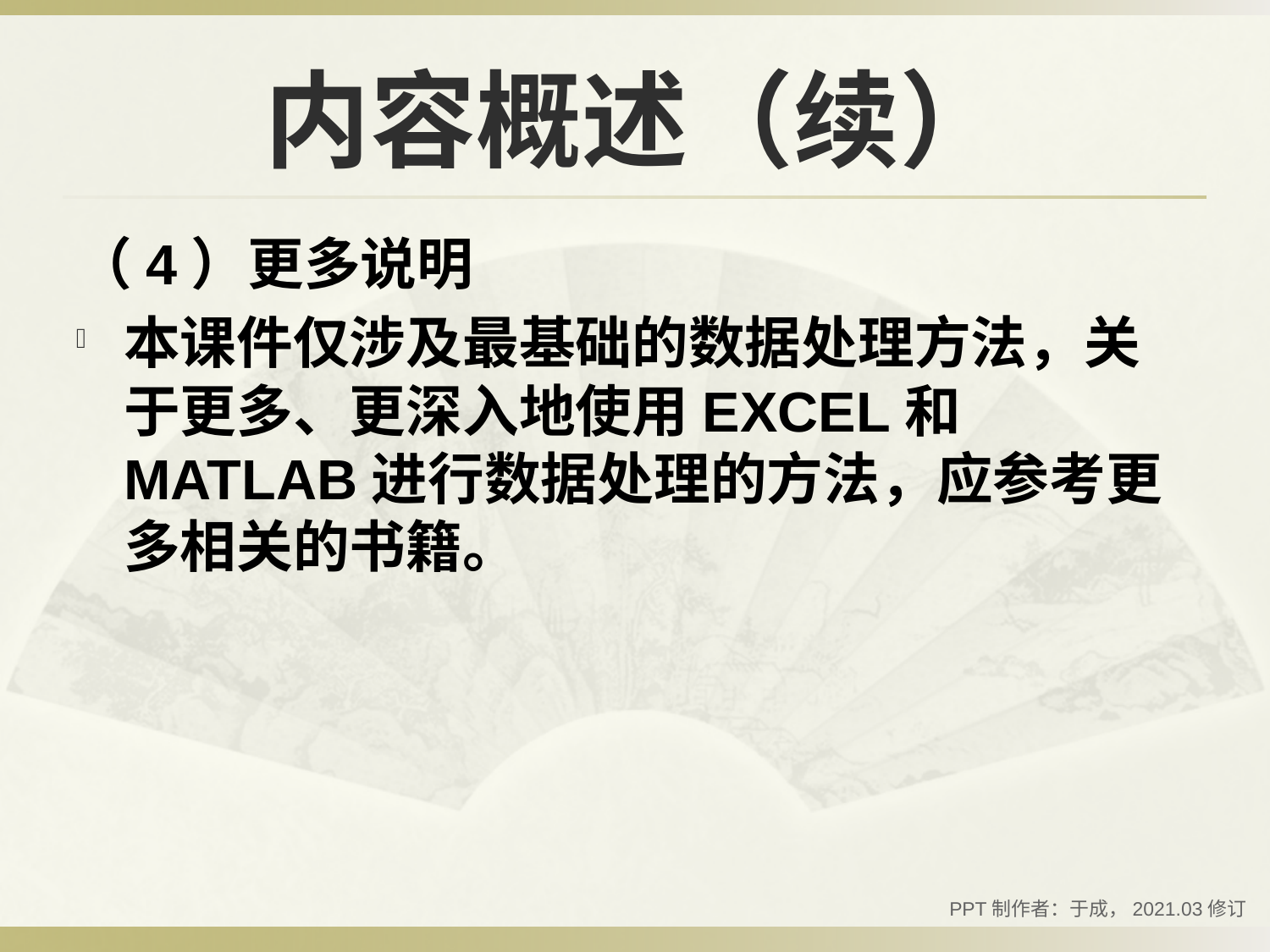

# 内容概述（续）
（4）更多说明
本课件仅涉及最基础的数据处理方法，关于更多、更深入地使用EXCEL和MATLAB进行数据处理的方法，应参考更多相关的书籍。
PPT制作者：于成，2021.03修订